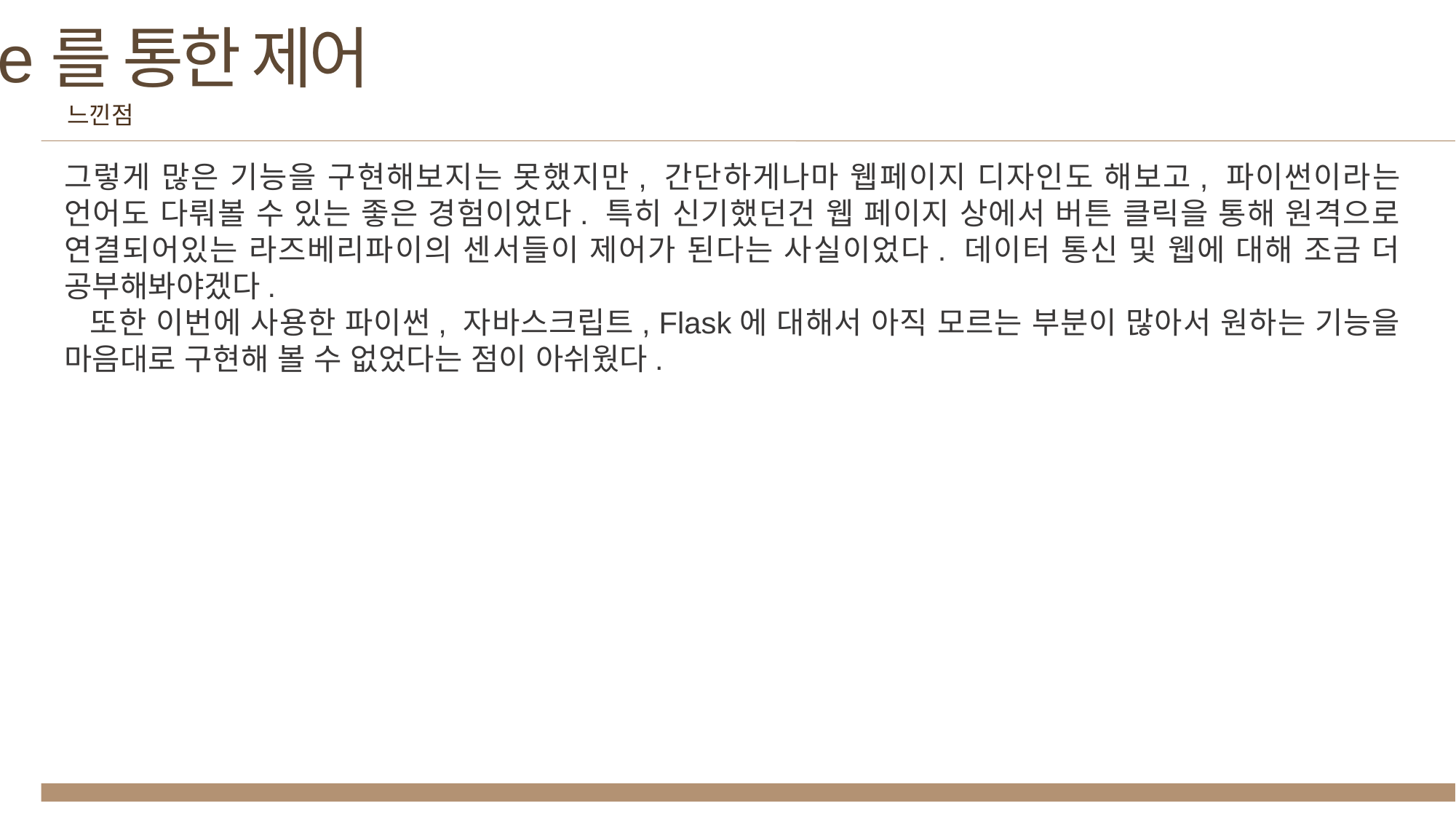

WebPage를 통한 제어

느낀점
그렇게 많은 기능을 구현해보지는 못했지만, 간단하게나마 웹페이지 디자인도 해보고, 파이썬이라는 언어도 다뤄볼 수 있는 좋은 경험이었다. 특히 신기했던건 웹 페이지 상에서 버튼 클릭을 통해 원격으로 연결되어있는 라즈베리파이의 센서들이 제어가 된다는 사실이었다. 데이터 통신 및 웹에 대해 조금 더 공부해봐야겠다.
  또한 이번에 사용한 파이썬, 자바스크립트, Flask에 대해서 아직 모르는 부분이 많아서 원하는 기능을 마음대로 구현해 볼 수 없었다는 점이 아쉬웠다.